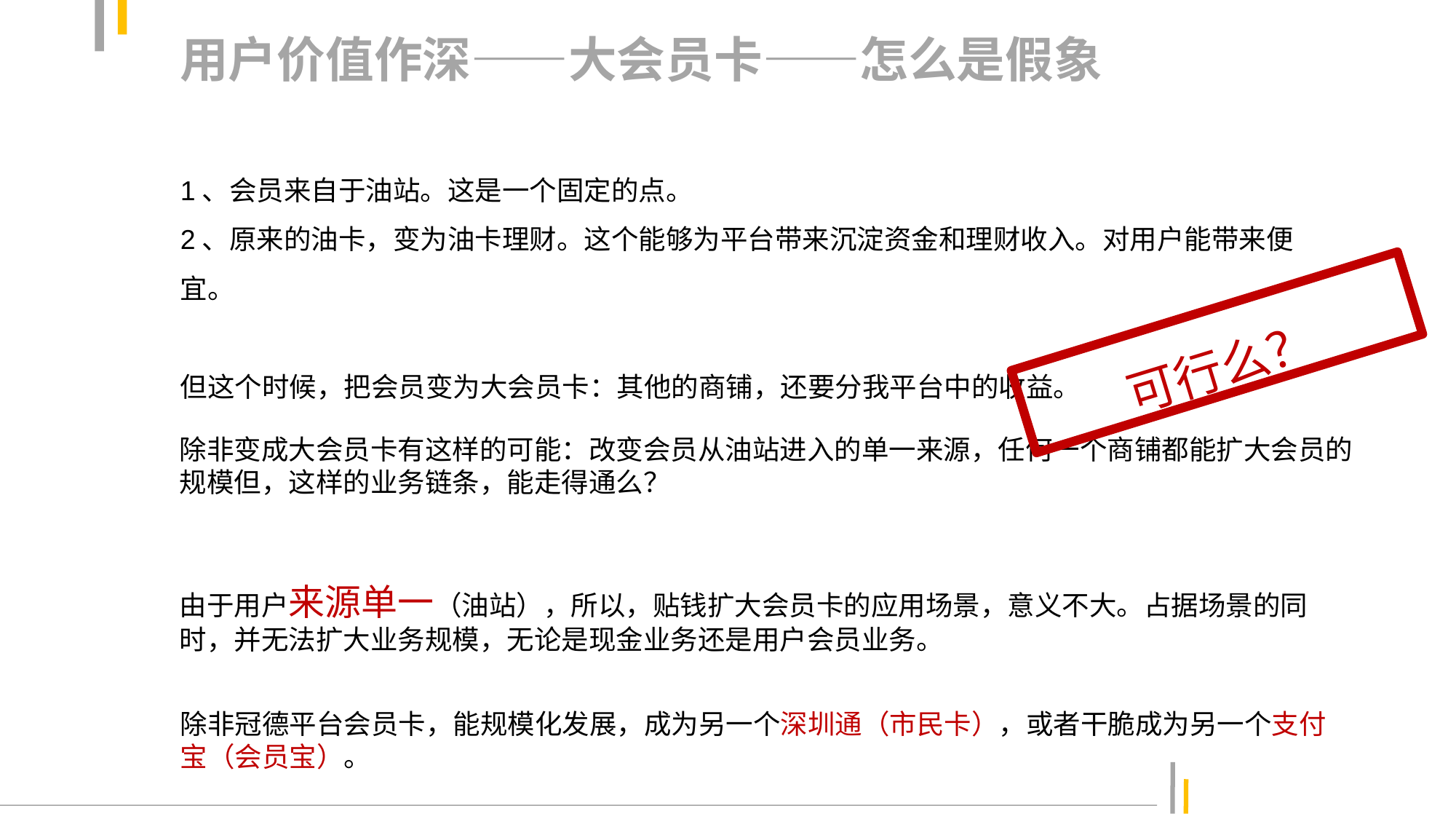

用户价值作深——大会员卡——怎么是假象
1、会员来自于油站。这是一个固定的点。
2、原来的油卡，变为油卡理财。这个能够为平台带来沉淀资金和理财收入。对用户能带来便宜。

但这个时候，把会员变为大会员卡：其他的商铺，还要分我平台中的收益。
可行么？
除非变成大会员卡有这样的可能：改变会员从油站进入的单一来源，任何一个商铺都能扩大会员的规模但，这样的业务链条，能走得通么？
由于用户来源单一（油站），所以，贴钱扩大会员卡的应用场景，意义不大。占据场景的同时，并无法扩大业务规模，无论是现金业务还是用户会员业务。
除非冠德平台会员卡，能规模化发展，成为另一个深圳通（市民卡），或者干脆成为另一个支付宝（会员宝）。